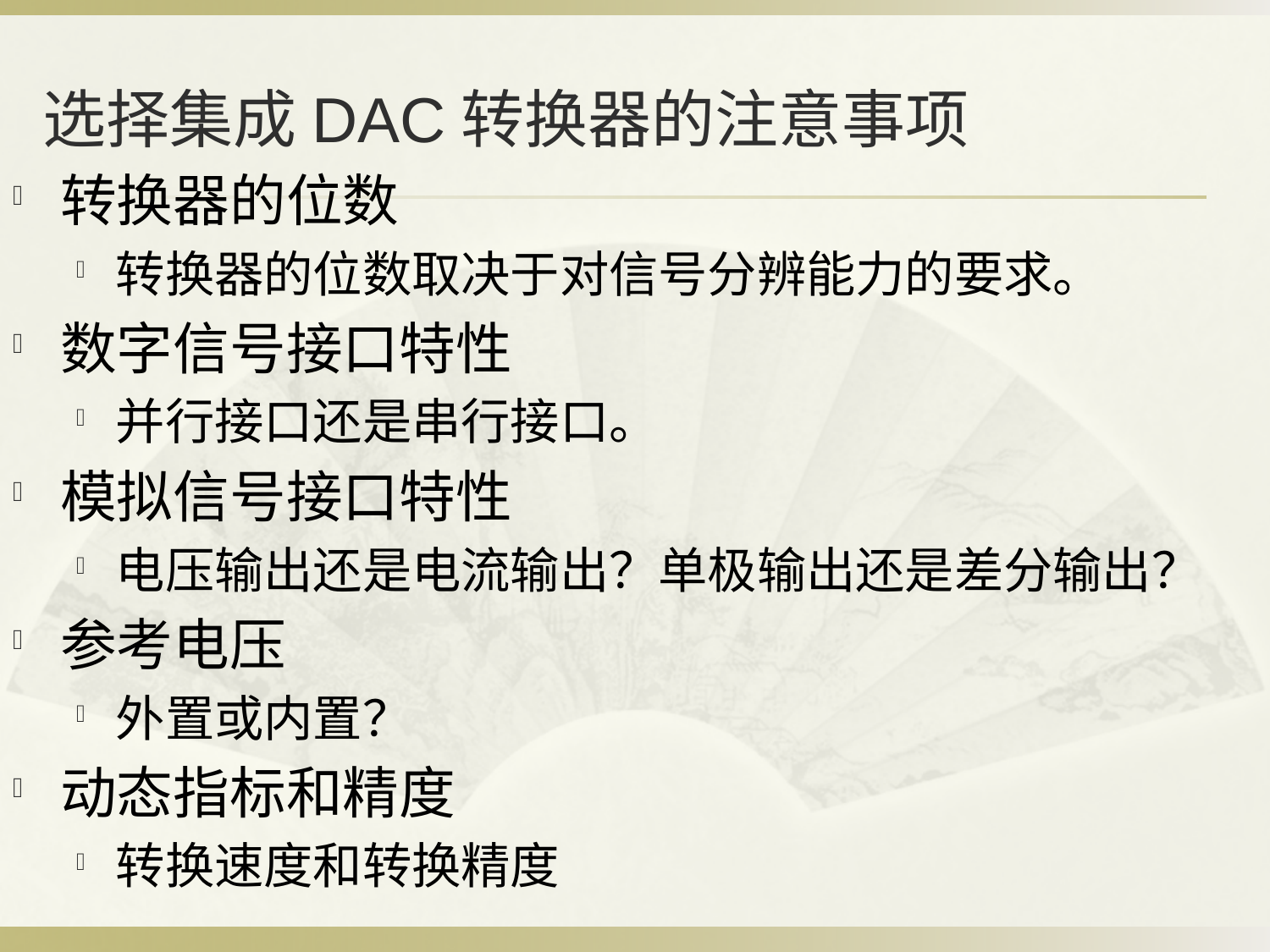

# 选择集成DAC转换器的注意事项
转换器的位数
转换器的位数取决于对信号分辨能力的要求。
数字信号接口特性
并行接口还是串行接口。
模拟信号接口特性
电压输出还是电流输出？单极输出还是差分输出？
参考电压
外置或内置？
动态指标和精度
转换速度和转换精度